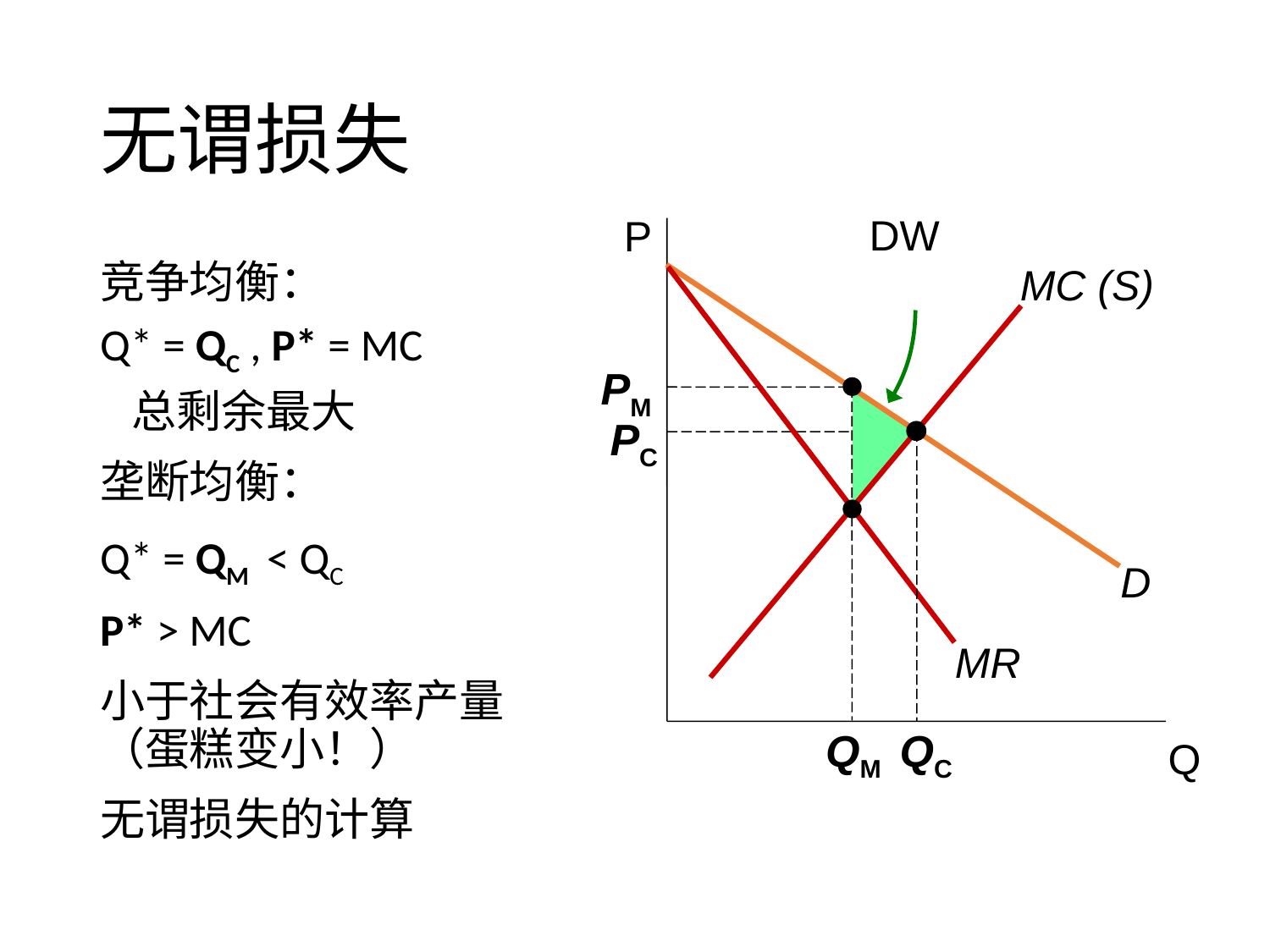

# 无谓损失
DW

P

Q
竞争均衡：
Q* = QC , P* = MC
总剩余最大
垄断均衡：
Q* = QM   < QC
P* > MC
小于社会有效率产量（蛋糕变小！）
无谓损失的计算

MC (S)

D

MR
PM

QM
PC

QC